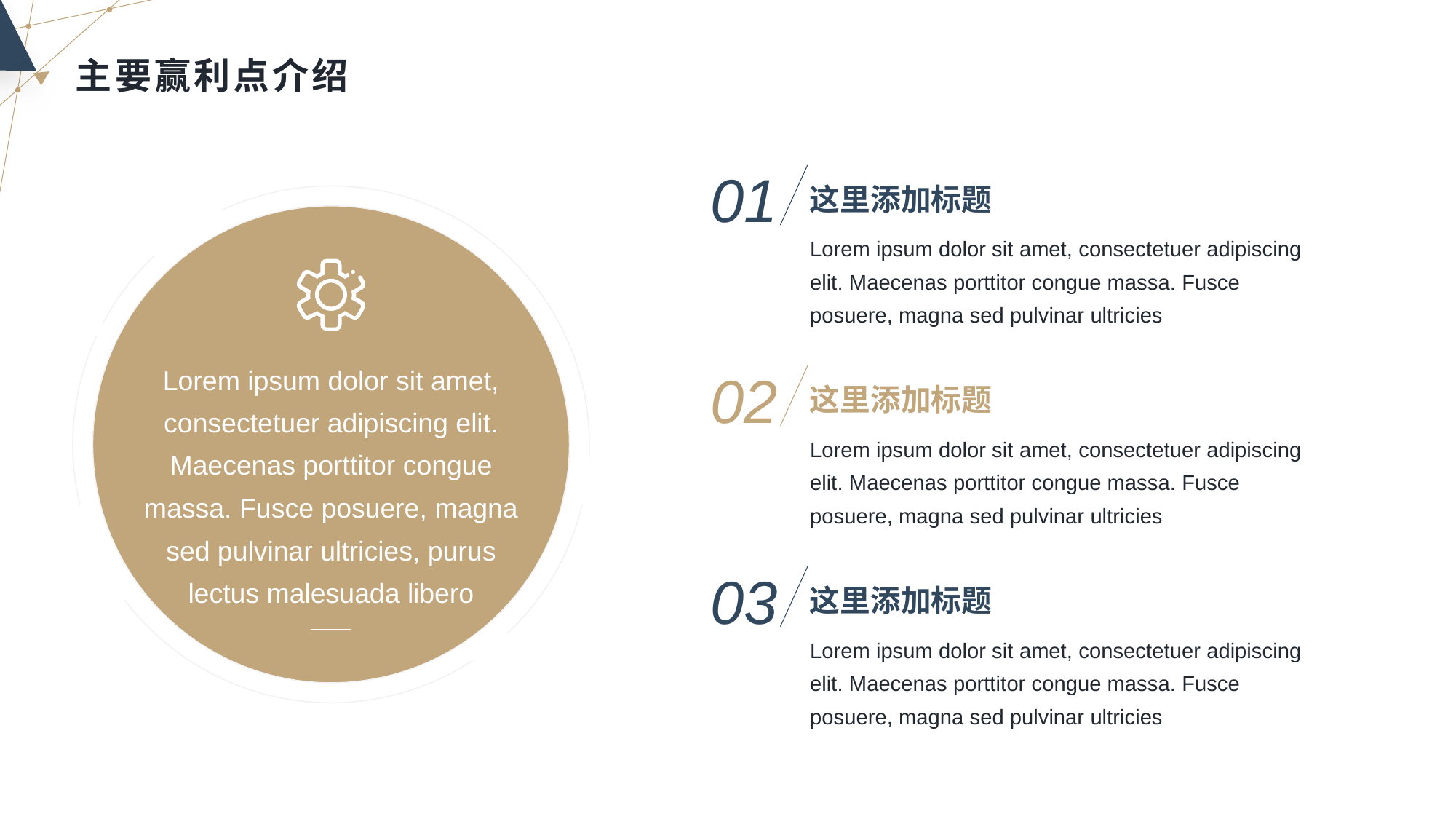

# 主要赢利点介绍
01
这里添加标题
Lorem ipsum dolor sit amet, consectetuer adipiscing elit. Maecenas porttitor congue massa. Fusce posuere, magna sed pulvinar ultricies
02
这里添加标题
Lorem ipsum dolor sit amet, consectetuer adipiscing elit. Maecenas porttitor congue massa. Fusce posuere, magna sed pulvinar ultricies
03
这里添加标题
Lorem ipsum dolor sit amet, consectetuer adipiscing elit. Maecenas porttitor congue massa. Fusce posuere, magna sed pulvinar ultricies

Lorem ipsum dolor sit amet, consectetuer adipiscing elit. Maecenas porttitor congue massa. Fusce posuere, magna sed pulvinar ultricies, purus lectus malesuada libero